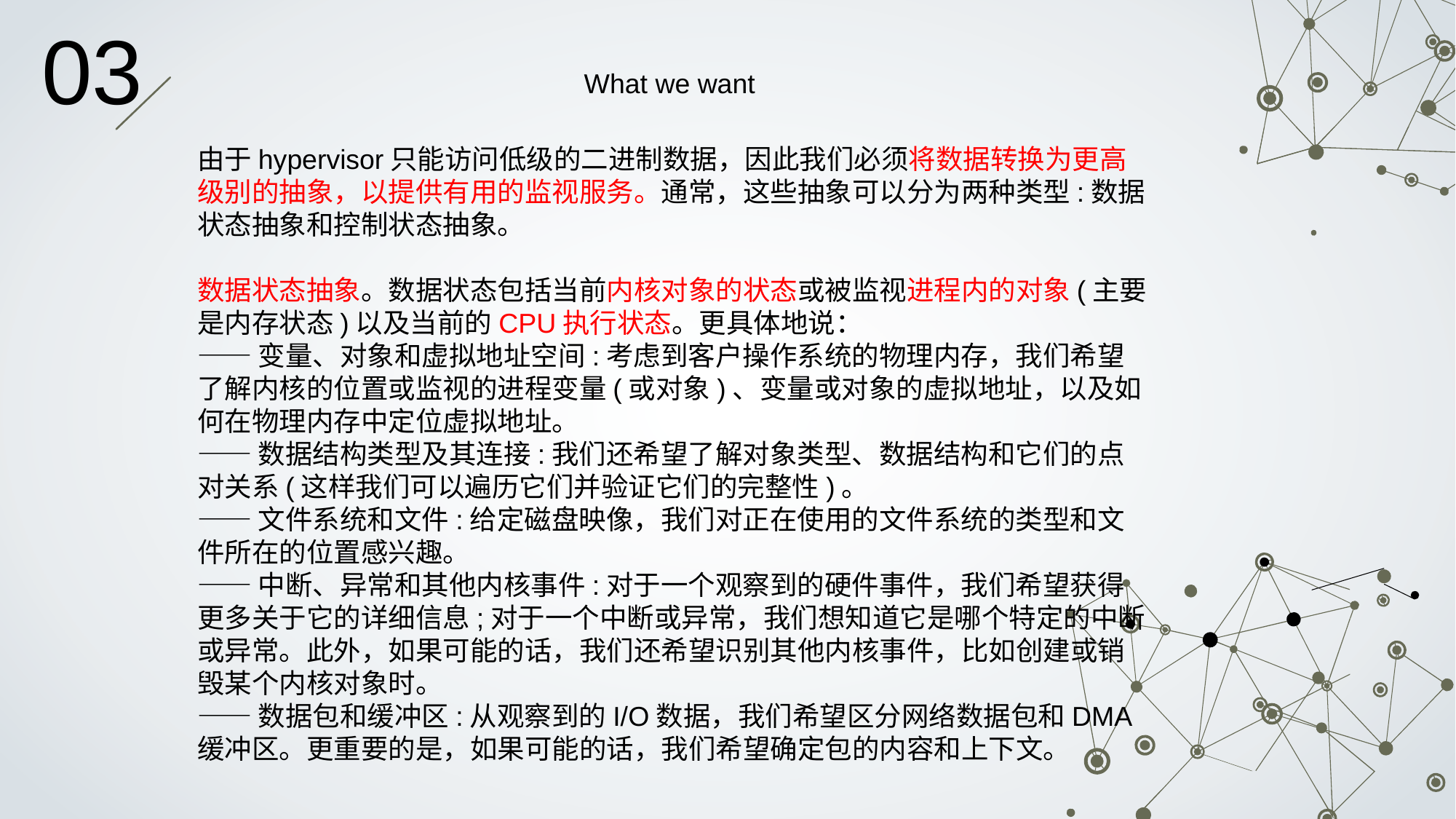

03
What we want
由于hypervisor只能访问低级的二进制数据，因此我们必须将数据转换为更高级别的抽象，以提供有用的监视服务。通常，这些抽象可以分为两种类型:数据状态抽象和控制状态抽象。

数据状态抽象。数据状态包括当前内核对象的状态或被监视进程内的对象(主要是内存状态)以及当前的CPU执行状态。更具体地说：
——变量、对象和虚拟地址空间:考虑到客户操作系统的物理内存，我们希望了解内核的位置或监视的进程变量(或对象)、变量或对象的虚拟地址，以及如何在物理内存中定位虚拟地址。
——数据结构类型及其连接:我们还希望了解对象类型、数据结构和它们的点对关系(这样我们可以遍历它们并验证它们的完整性)。
——文件系统和文件:给定磁盘映像，我们对正在使用的文件系统的类型和文件所在的位置感兴趣。
——中断、异常和其他内核事件:对于一个观察到的硬件事件，我们希望获得更多关于它的详细信息;对于一个中断或异常，我们想知道它是哪个特定的中断或异常。此外，如果可能的话，我们还希望识别其他内核事件，比如创建或销毁某个内核对象时。
——数据包和缓冲区:从观察到的I/O数据，我们希望区分网络数据包和DMA缓冲区。更重要的是，如果可能的话，我们希望确定包的内容和上下文。